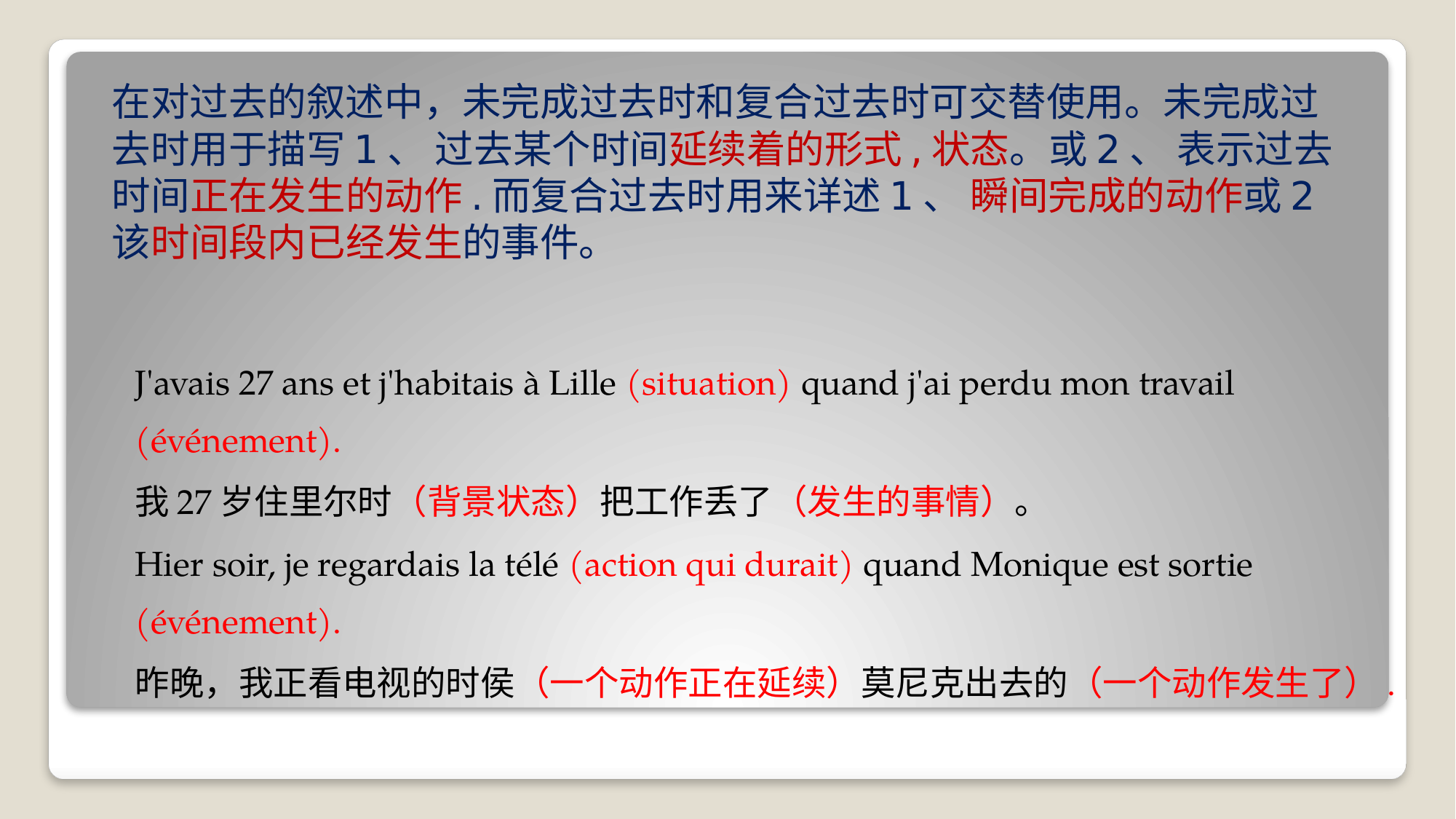

# 在对过去的叙述中，未完成过去时和复合过去时可交替使用。未完成过去时用于描写1、 过去某个时间延续着的形式,状态。或2、 表示过去时间正在发生的动作.而复合过去时用来详述1、 瞬间完成的动作或2 该时间段内已经发生的事件。
J'avais 27 ans et j'habitais à Lille (situation) quand j'ai perdu mon travail (événement).
我27岁住里尔时（背景状态）把工作丢了（发生的事情）。
Hier soir, je regardais la télé (action qui durait) quand Monique est sortie (événement).
昨晚，我正看电视的时侯（一个动作正在延续）莫尼克出去的（一个动作发生了）.